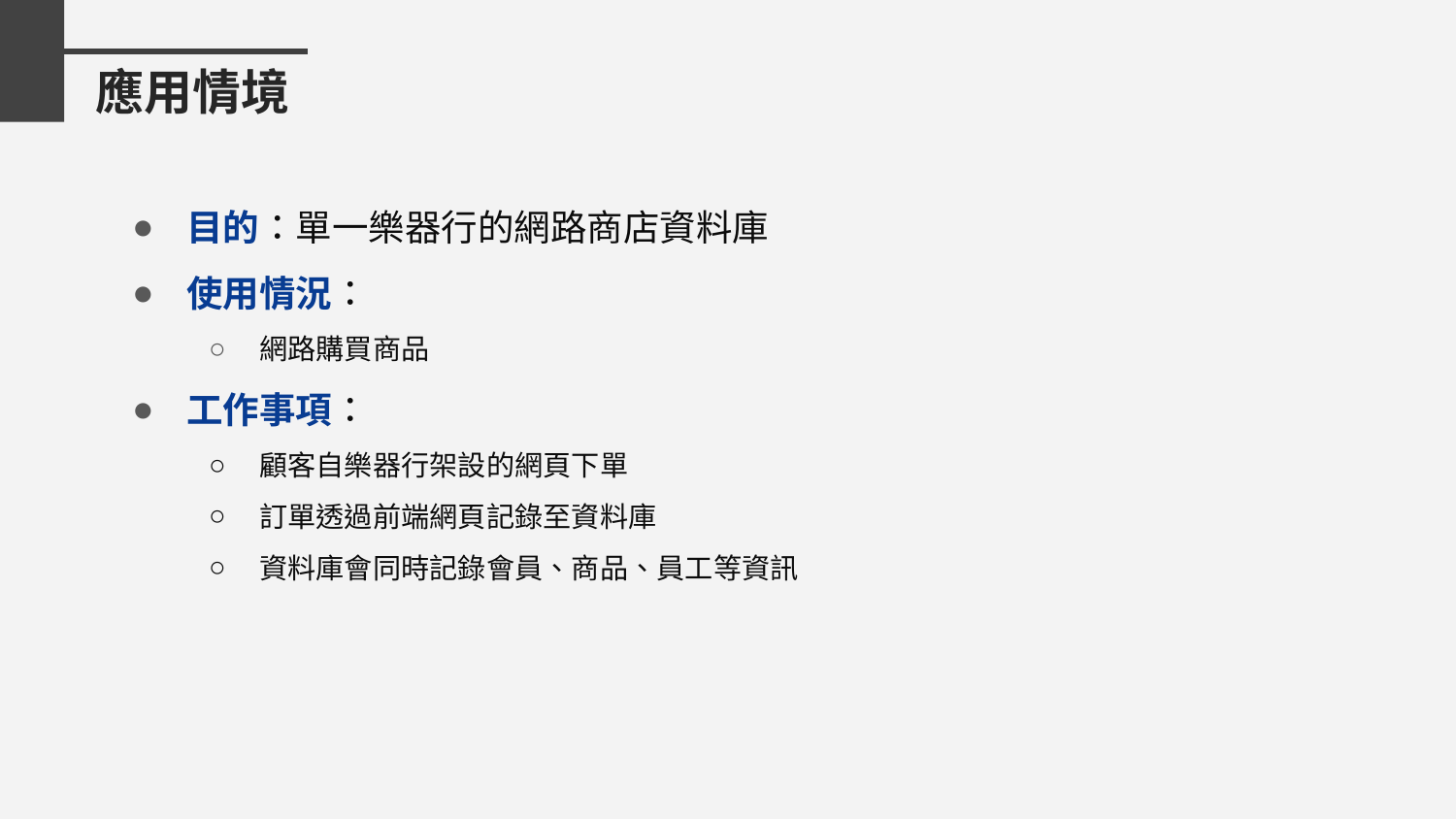

# 應用情境
目的：單一樂器行的網路商店資料庫
使用情況：
網路購買商品
工作事項：
顧客自樂器行架設的網頁下單
訂單透過前端網頁記錄至資料庫
資料庫會同時記錄會員、商品、員工等資訊